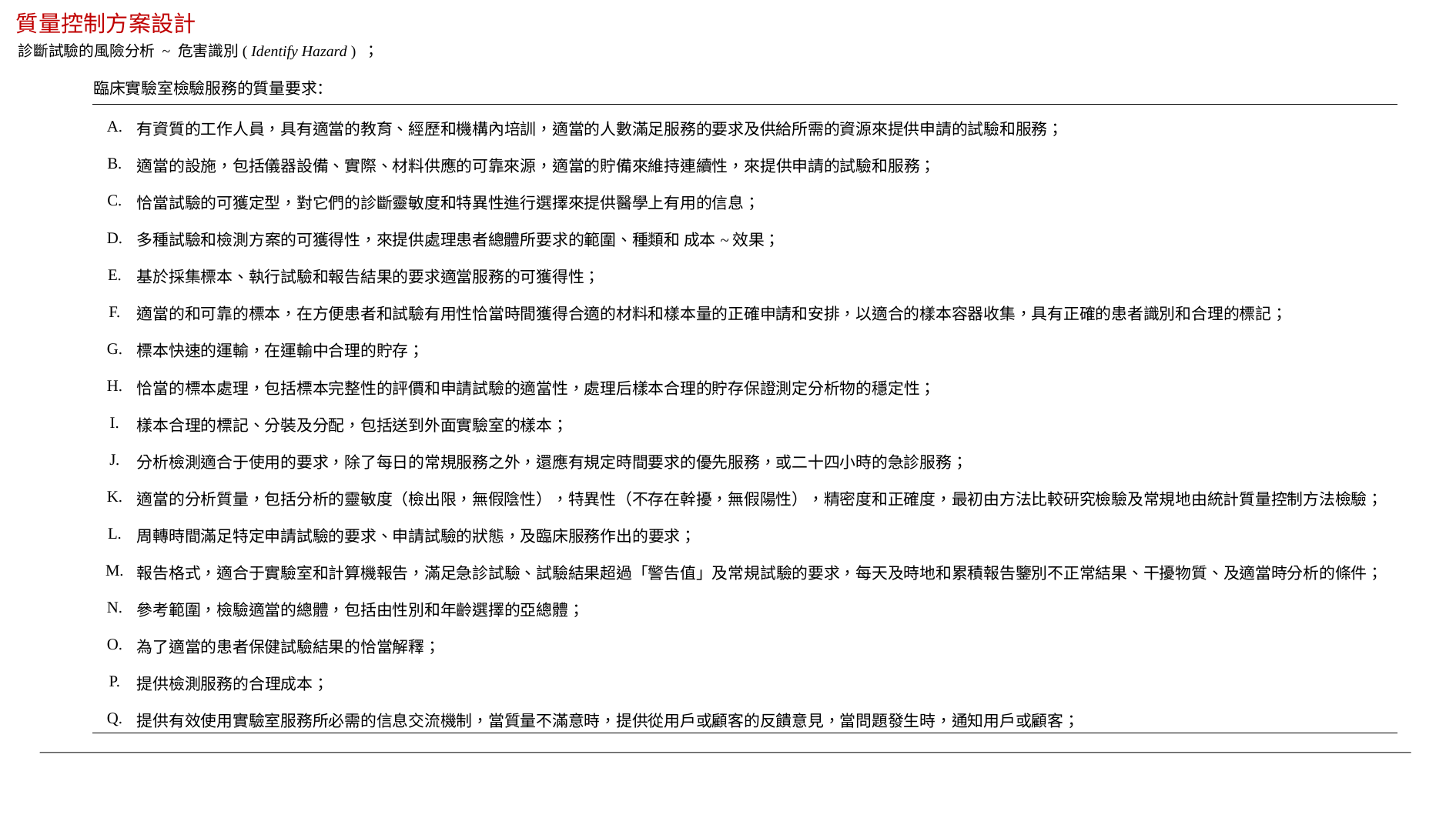

質量控制方案設計
診斷試驗的風險分析 ~ 危害識別( Identify Hazard ) ；
臨床實驗室檢驗服務的質量要求：
| A. | 有資質的工作人員，具有適當的教育、經歷和機構內培訓，適當的人數滿足服務的要求及供給所需的資源來提供申請的試驗和服務； |
| --- | --- |
| B. | 適當的設施，包括儀器設備、實際、材料供應的可靠來源，適當的貯備來維持連續性，來提供申請的試驗和服務； |
| C. | 恰當試驗的可獲定型，對它們的診斷靈敏度和特異性進行選擇來提供醫學上有用的信息； |
| D. | 多種試驗和檢測方案的可獲得性，來提供處理患者總體所要求的範圍、種類和 成本~效果； |
| E. | 基於採集標本、執行試驗和報告結果的要求適當服務的可獲得性； |
| F. | 適當的和可靠的標本，在方便患者和試驗有用性恰當時間獲得合適的材料和樣本量的正確申請和安排，以適合的樣本容器收集，具有正確的患者識別和合理的標記； |
| G. | 標本快速的運輸，在運輸中合理的貯存； |
| H. | 恰當的標本處理，包括標本完整性的評價和申請試驗的適當性，處理后樣本合理的貯存保證測定分析物的穩定性； |
| I. | 樣本合理的標記、分裝及分配，包括送到外面實驗室的樣本； |
| J. | 分析檢測適合于使用的要求，除了每日的常規服務之外，還應有規定時間要求的優先服務，或二十四小時的急診服務； |
| K. | 適當的分析質量，包括分析的靈敏度（檢出限，無假陰性），特異性（不存在幹擾，無假陽性），精密度和正確度，最初由方法比較研究檢驗及常規地由統計質量控制方法檢驗； |
| L. | 周轉時間滿足特定申請試驗的要求、申請試驗的狀態，及臨床服務作出的要求； |
| M. | 報告格式，適合于實驗室和計算機報告，滿足急診試驗、試驗結果超過「警告值」及常規試驗的要求，每天及時地和累積報告鑒別不正常結果、干擾物質、及適當時分析的條件； |
| N. | 參考範圍，檢驗適當的總體，包括由性別和年齡選擇的亞總體； |
| O. | 為了適當的患者保健試驗結果的恰當解釋； |
| P. | 提供檢測服務的合理成本； |
| Q. | 提供有效使用實驗室服務所必需的信息交流機制，當質量不滿意時，提供從用戶或顧客的反饋意見，當問題發生時，通知用戶或顧客； |